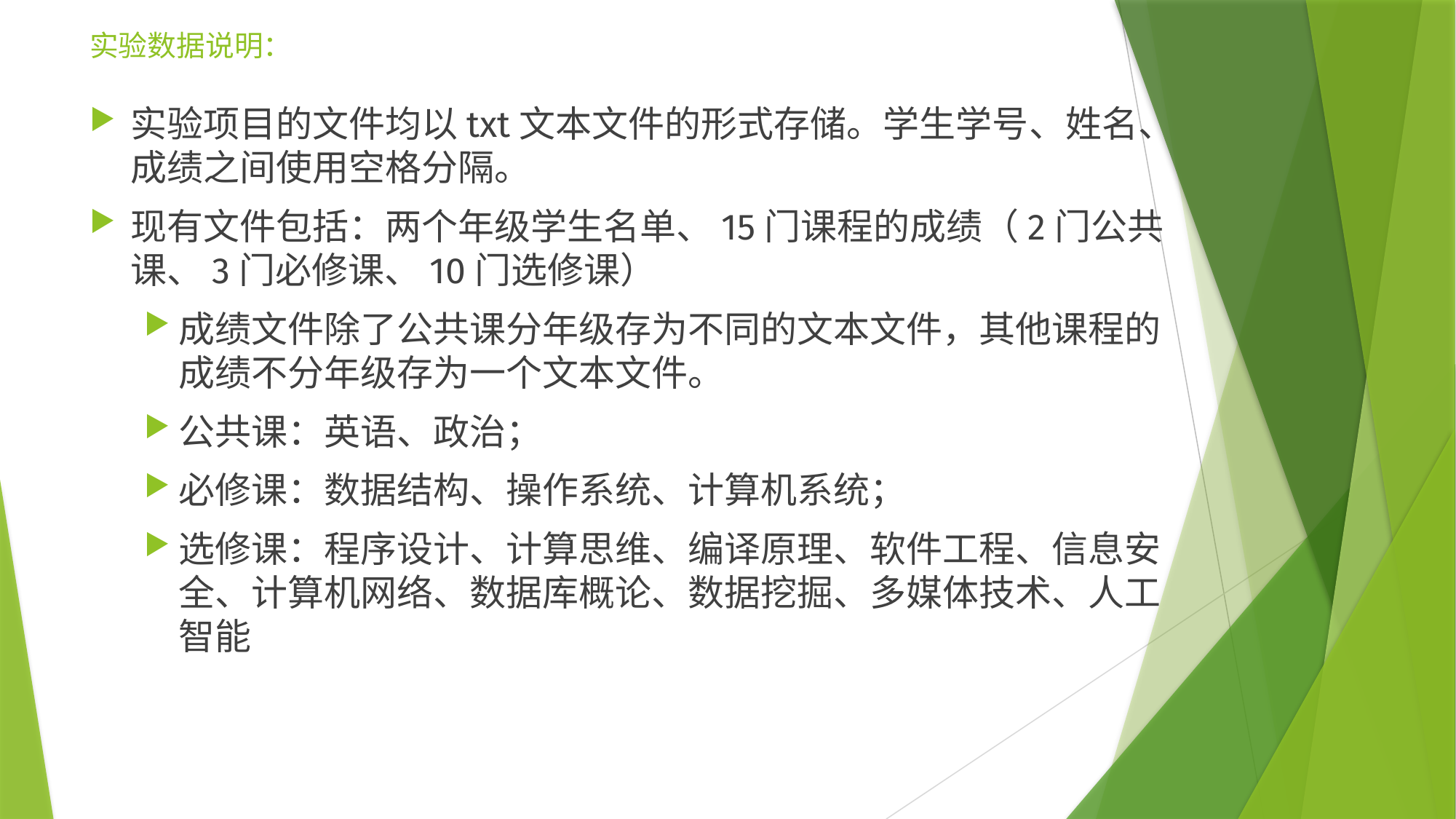

# 实验数据说明：
实验项目的文件均以txt文本文件的形式存储。学生学号、姓名、成绩之间使用空格分隔。
现有文件包括：两个年级学生名单、15门课程的成绩（2门公共课、3门必修课、10门选修课）
成绩文件除了公共课分年级存为不同的文本文件，其他课程的成绩不分年级存为一个文本文件。
公共课：英语、政治；
必修课：数据结构、操作系统、计算机系统；
选修课：程序设计、计算思维、编译原理、软件工程、信息安全、计算机网络、数据库概论、数据挖掘、多媒体技术、人工智能